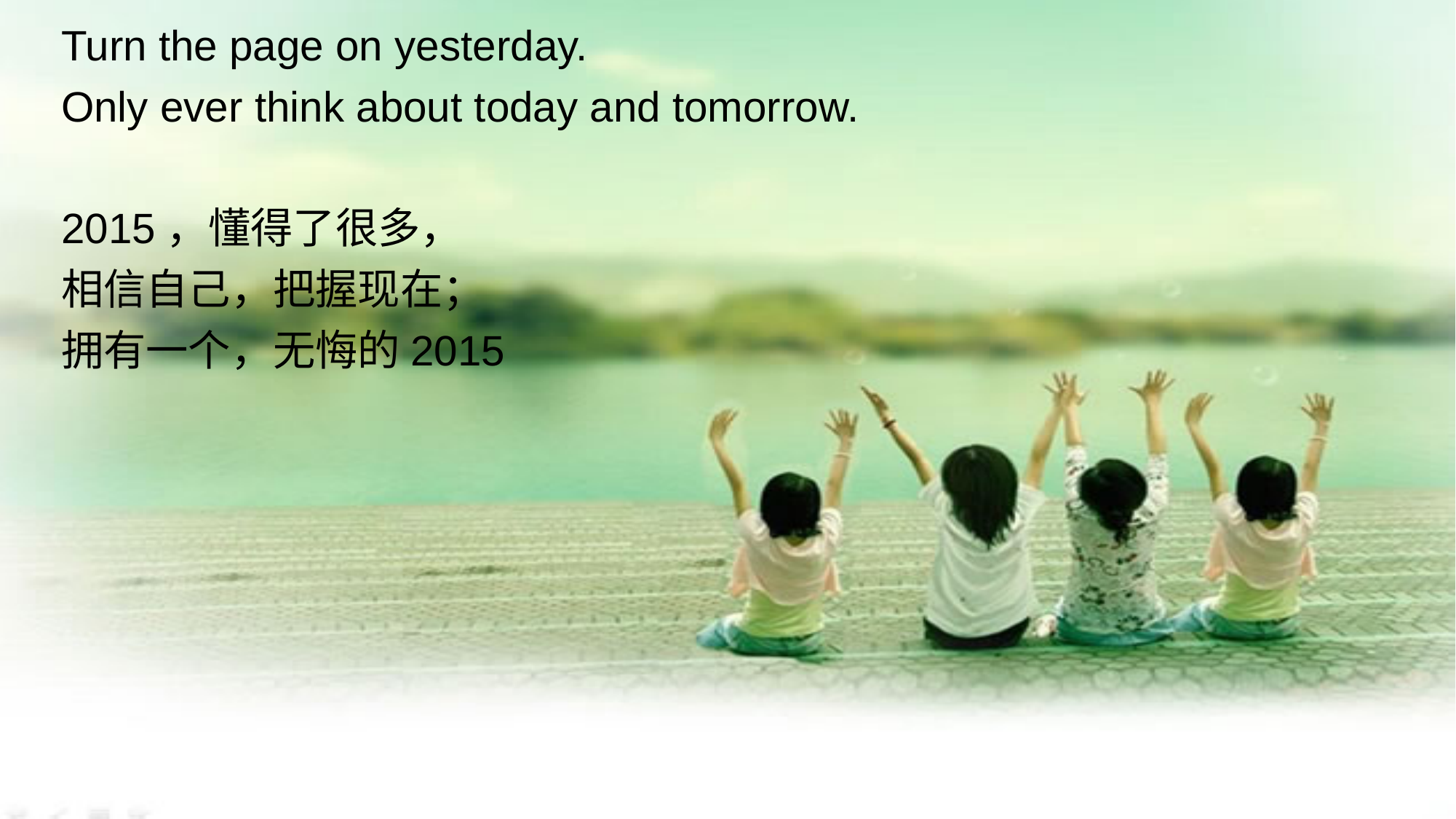

Turn the page on yesterday.
Only ever think about today and tomorrow.

2015，懂得了很多，
相信自己，把握现在；
拥有一个，无悔的2015

#